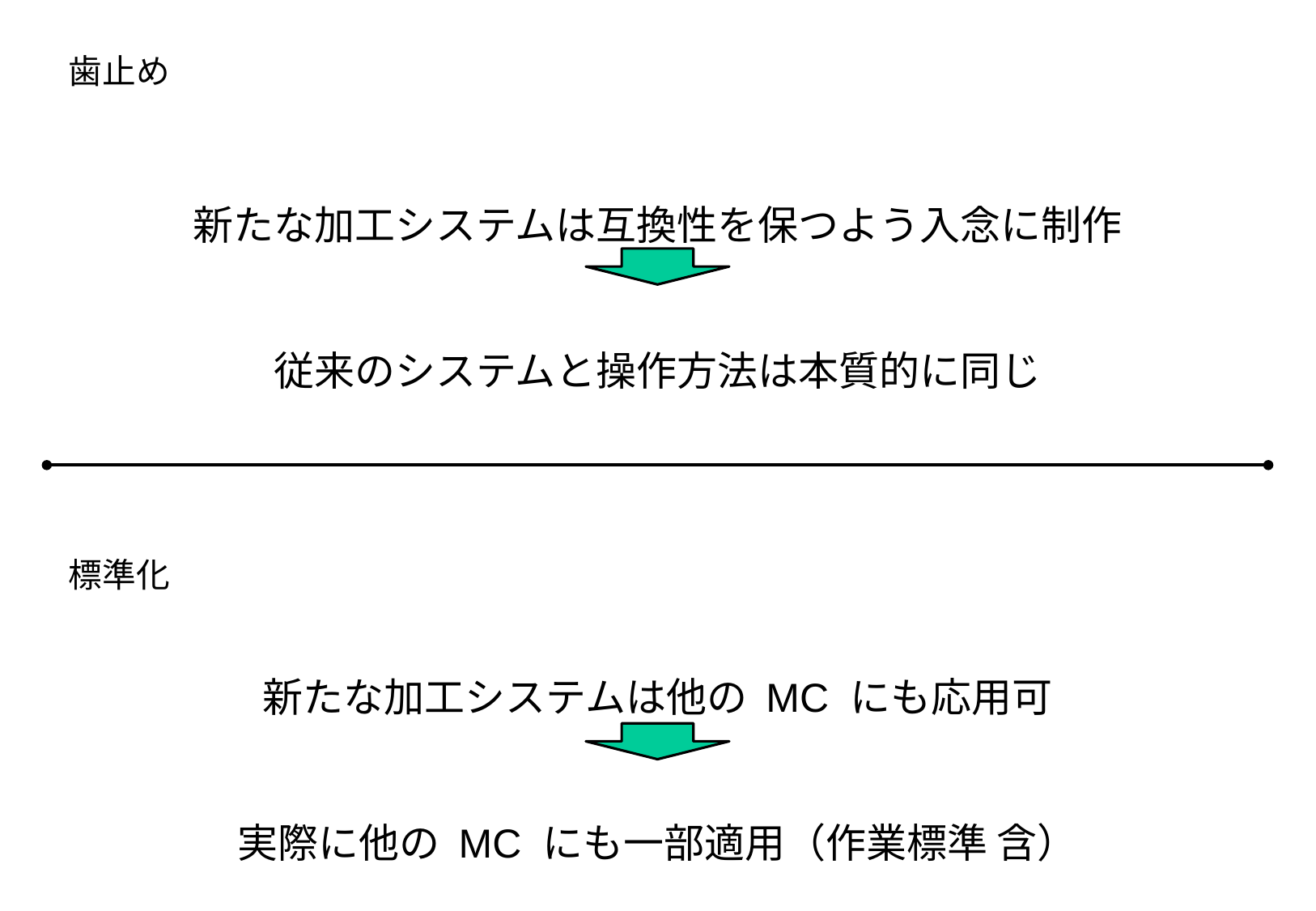

歯止め
新たな加工システムは互換性を保つよう入念に制作
従来のシステムと操作方法は本質的に同じ

標準化
新たな加工システムは他の MC にも応用可
実際に他の MC にも一部適用（作業標準 含）